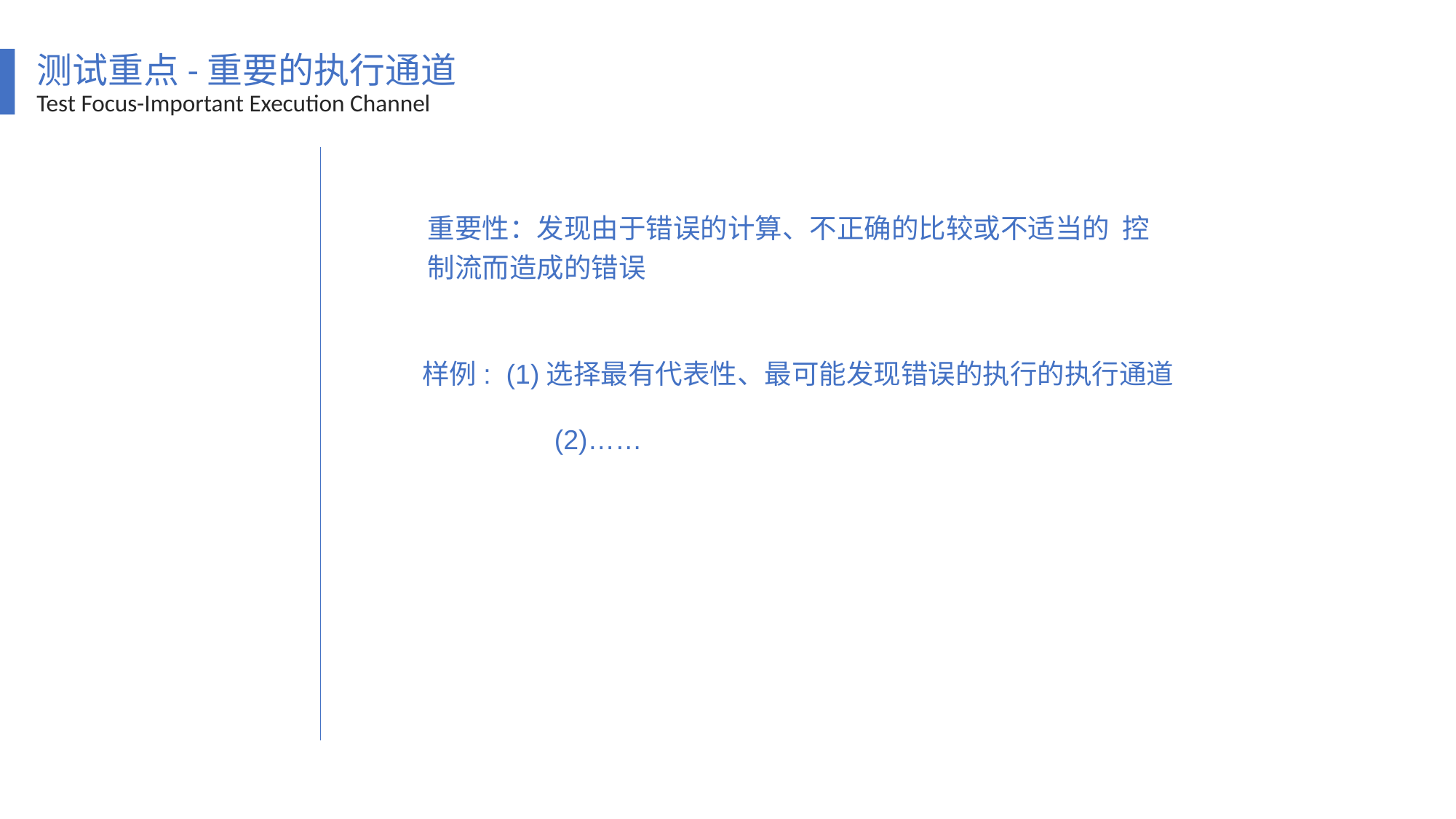

测试重点-重要的执行通道
Test Focus-Important Execution Channel
重要性：发现由于错误的计算、不正确的比较或不适当的  控制流而造成的错误
样例:  (1)选择最有代表性、最可能发现错误的执行的执行通道

	   (2)……